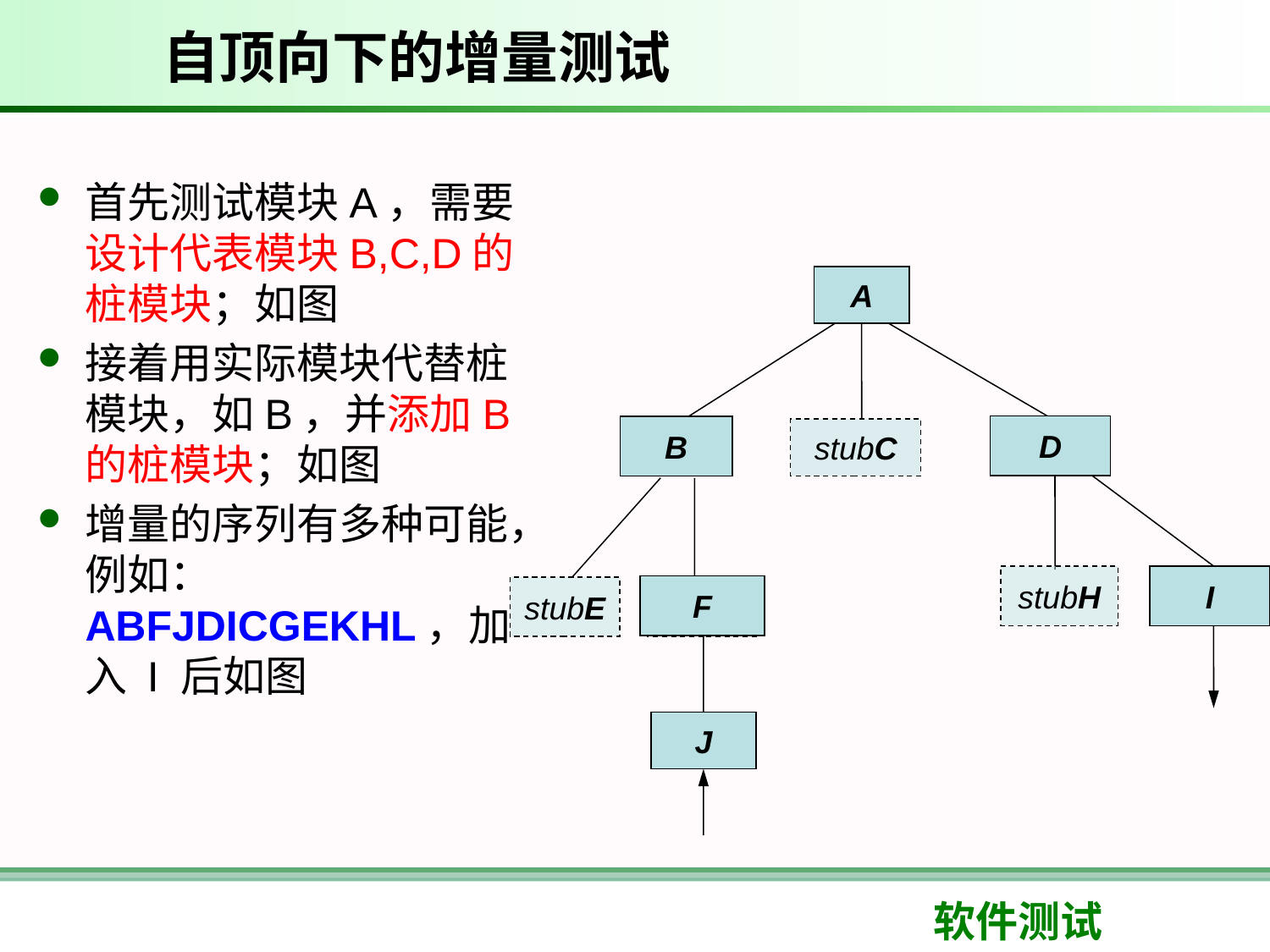

# 自顶向下的增量测试
首先测试模块A，需要设计代表模块B,C,D的桩模块；如图
接着用实际模块代替桩模块，如B，并添加B的桩模块；如图
增量的序列有多种可能，例如：ABFJDICGEKHL，加入 I 后如图
A

stubD
stubB
stubC
D

stubH
I

B

stubE
stubF
F

J